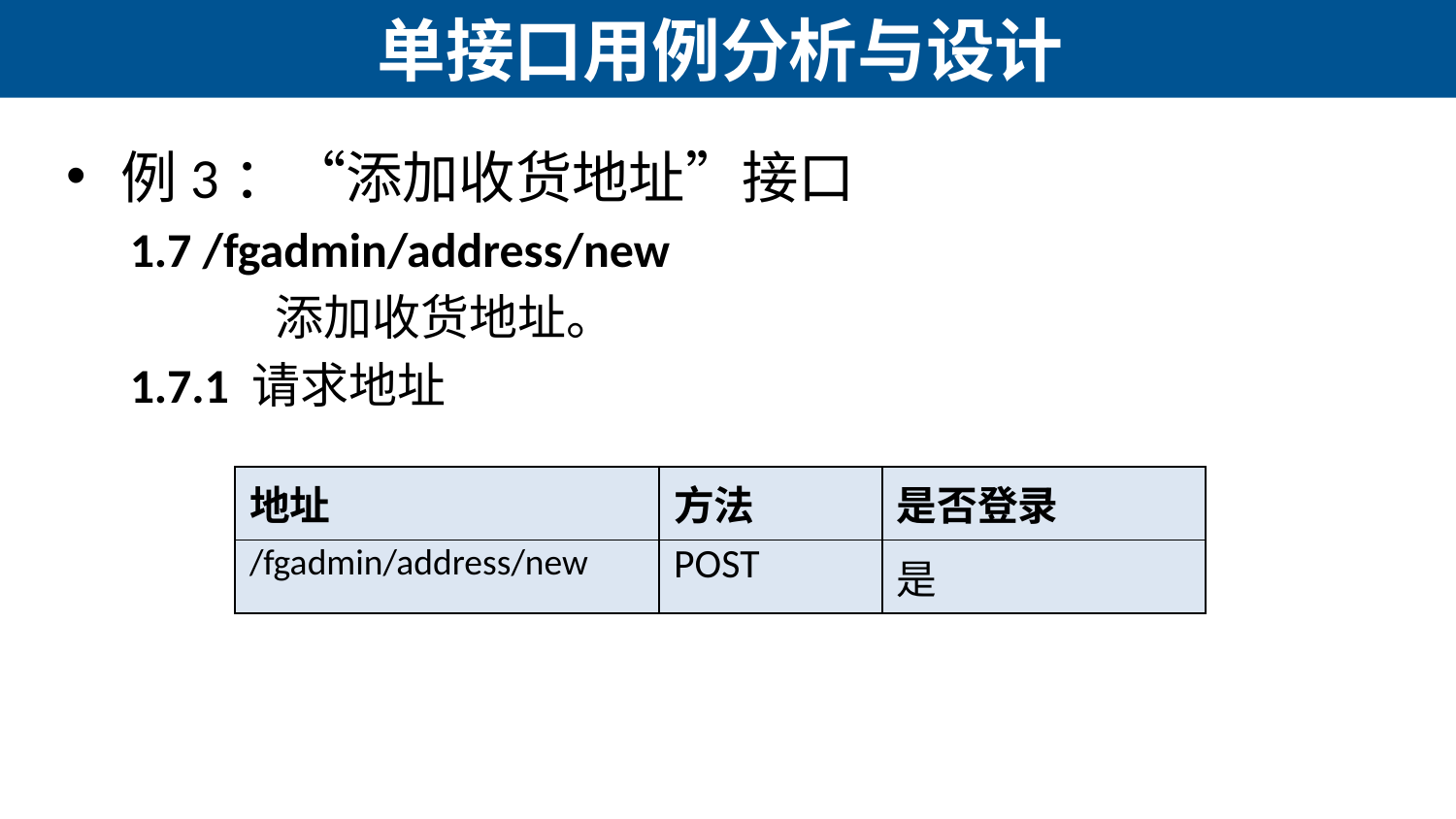

# 单接口用例分析与设计
例3：“添加收货地址”接口
1.7 /fgadmin/address/new
	添加收货地址。
1.7.1 请求地址
| 地址 | 方法 | 是否登录 |
| --- | --- | --- |
| /fgadmin/address/new | POST | 是 |